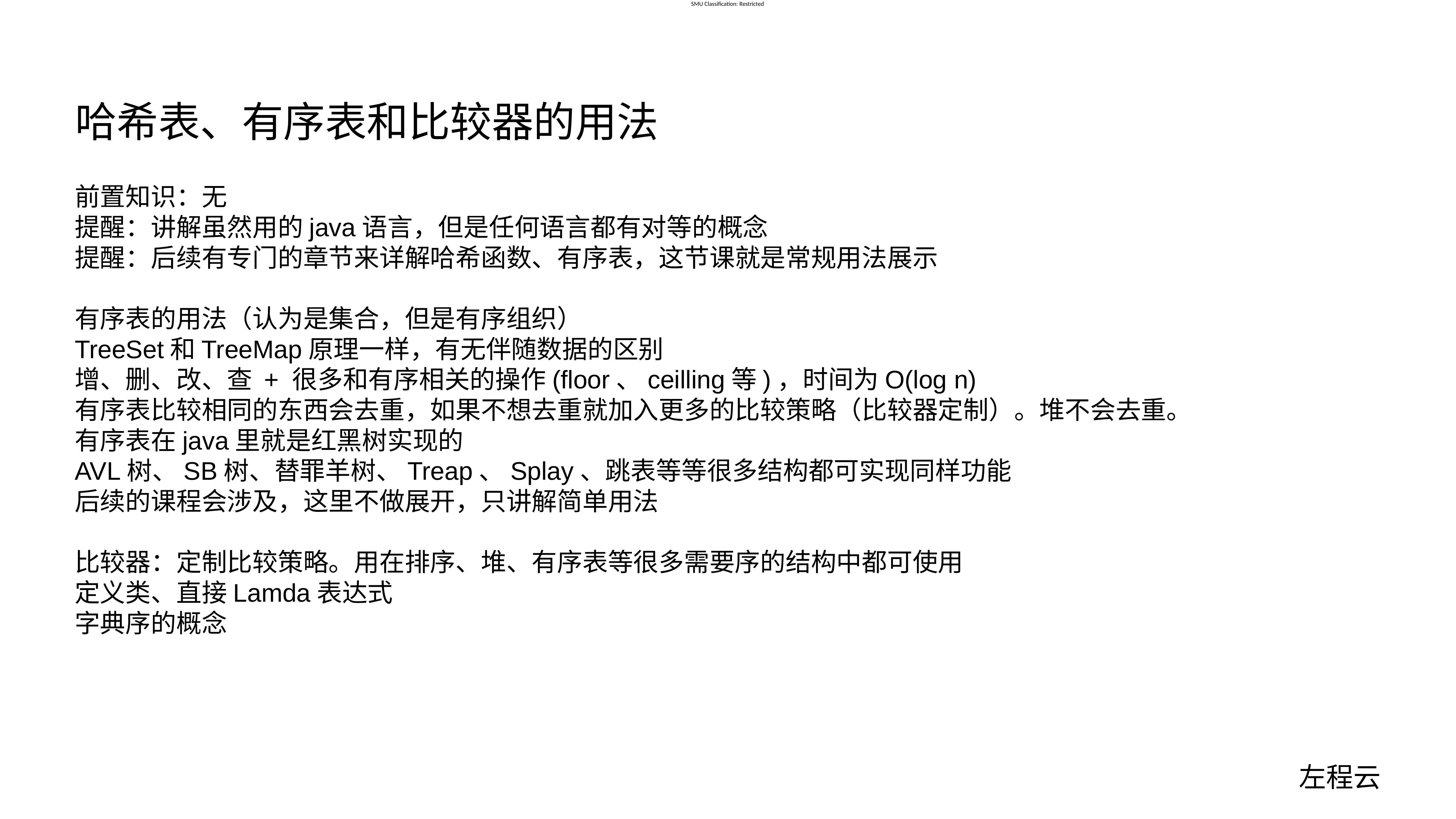

# 哈希表、有序表和比较器的用法
前置知识：无
提醒：讲解虽然用的java语言，但是任何语言都有对等的概念
提醒：后续有专门的章节来详解哈希函数、有序表，这节课就是常规用法展示

有序表的用法（认为是集合，但是有序组织）
TreeSet和TreeMap原理一样，有无伴随数据的区别
增、删、改、查 + 很多和有序相关的操作(floor、ceilling等)，时间为O(log n)
有序表比较相同的东西会去重，如果不想去重就加入更多的比较策略（比较器定制）。堆不会去重。
有序表在java里就是红黑树实现的
AVL树、SB树、替罪羊树、Treap、Splay、跳表等等很多结构都可实现同样功能
后续的课程会涉及，这里不做展开，只讲解简单用法

比较器：定制比较策略。用在排序、堆、有序表等很多需要序的结构中都可使用
定义类、直接Lamda表达式
字典序的概念
左程云